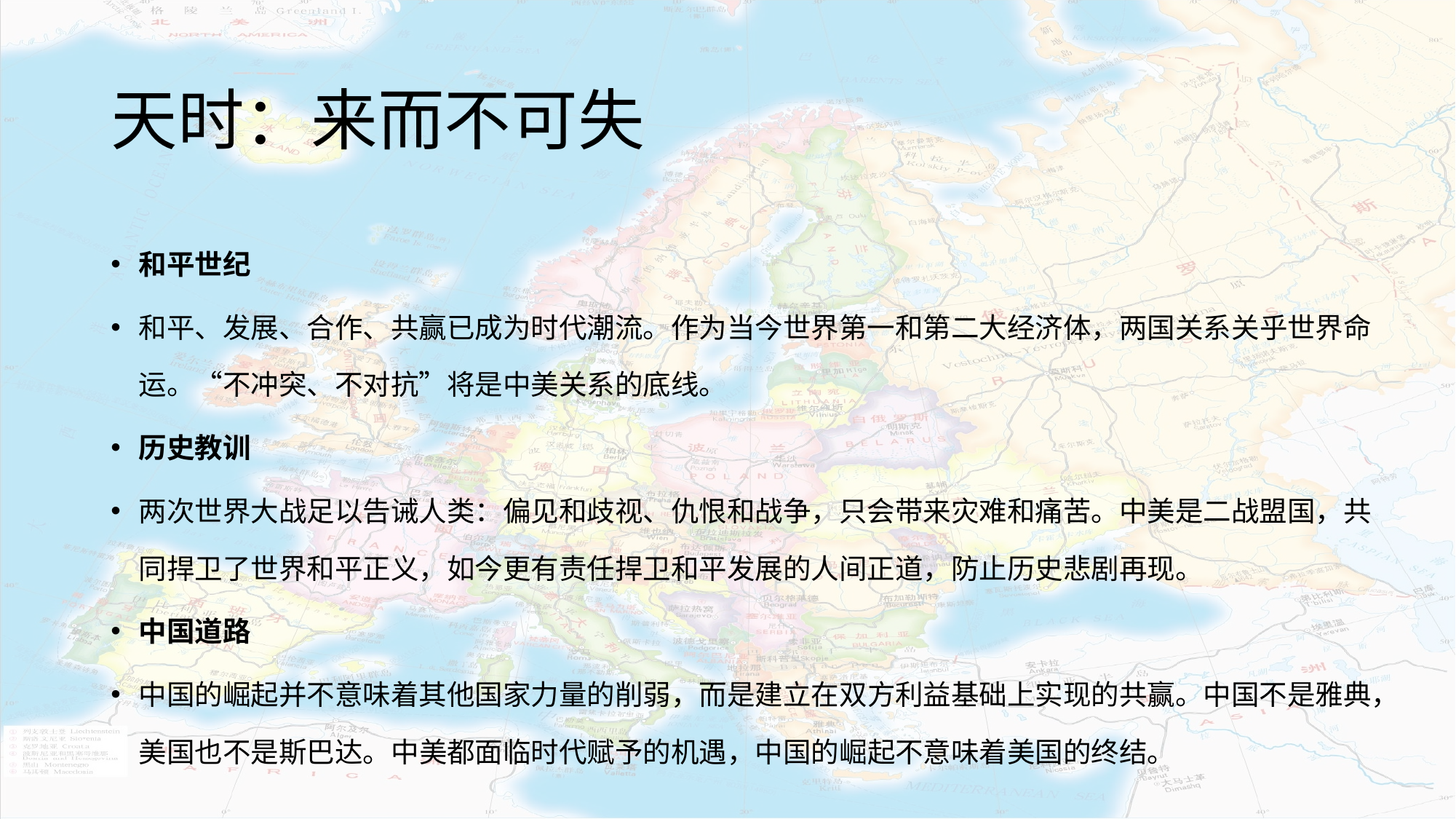

# 天时：来而不可失
和平世纪
和平、发展、合作、共赢已成为时代潮流。作为当今世界第一和第二大经济体，两国关系关乎世界命运。“不冲突、不对抗”将是中美关系的底线。
历史教训
两次世界大战足以告诫人类：偏见和歧视、仇恨和战争，只会带来灾难和痛苦。中美是二战盟国，共同捍卫了世界和平正义，如今更有责任捍卫和平发展的人间正道，防止历史悲剧再现。
中国道路
中国的崛起并不意味着其他国家力量的削弱，而是建立在双方利益基础上实现的共赢。中国不是雅典，美国也不是斯巴达。中美都面临时代赋予的机遇，中国的崛起不意味着美国的终结。